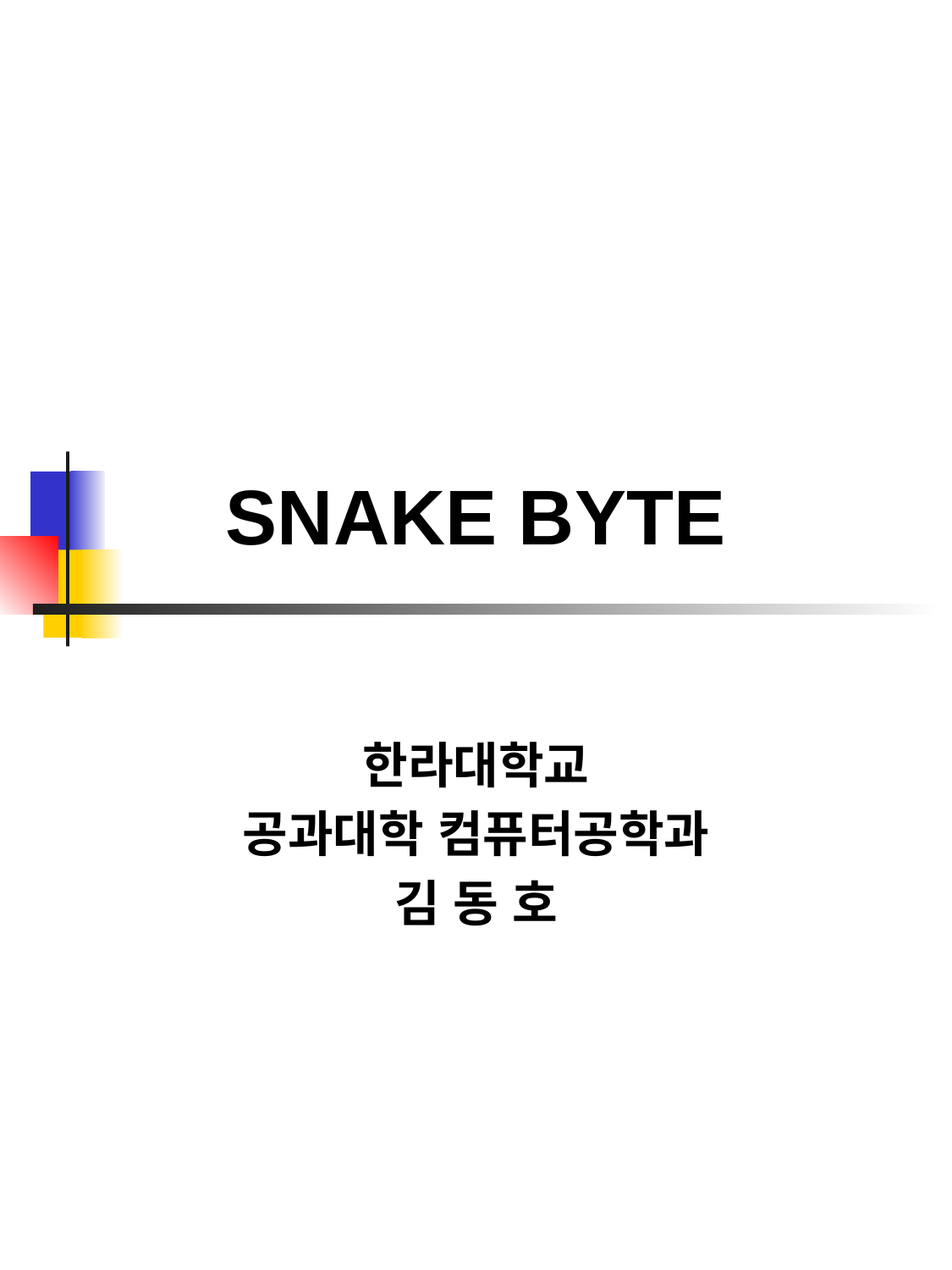

# SNAKE BYTE
한라대학교
공과대학 컴퓨터공학과
김 동 호